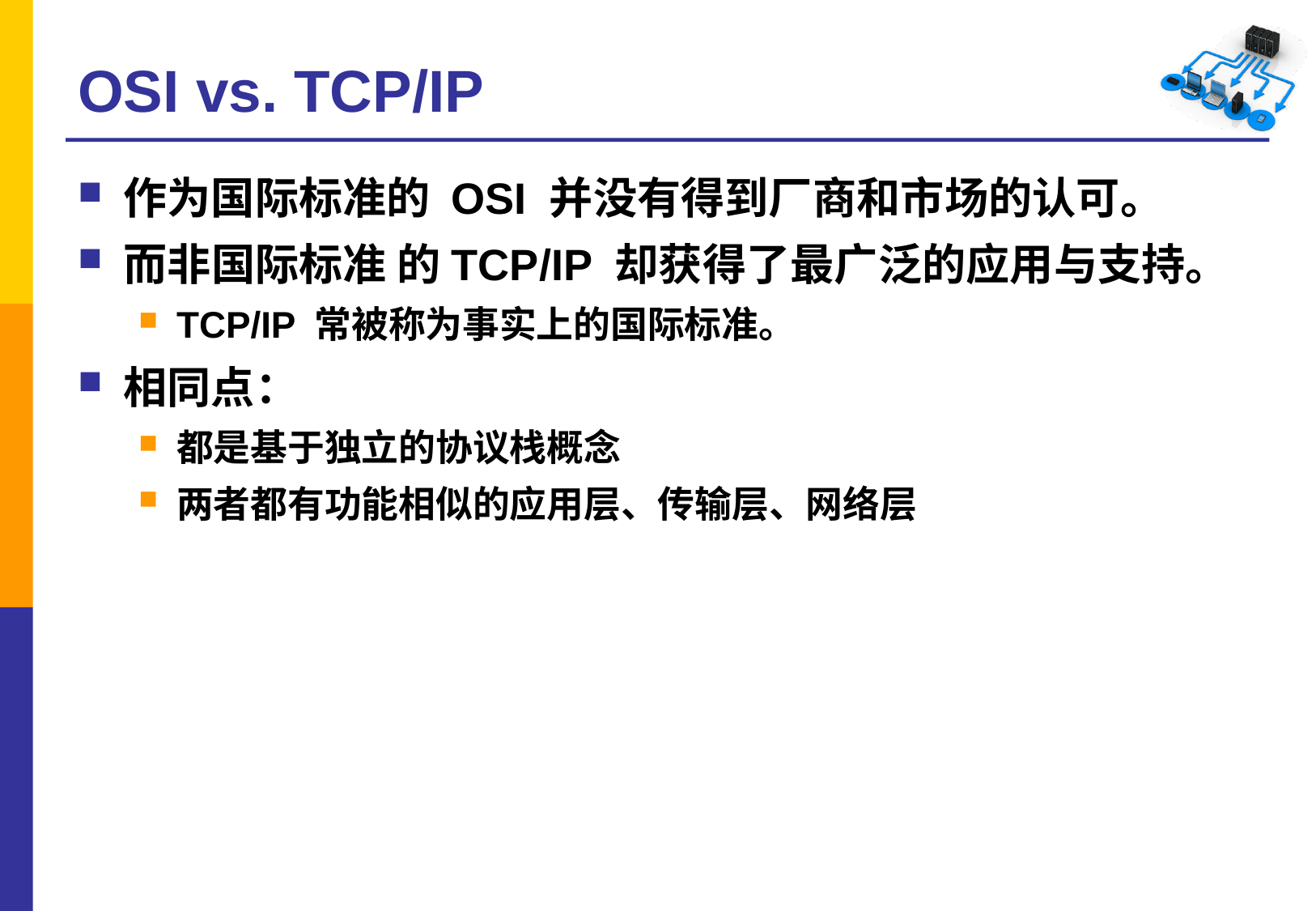

# OSI vs. TCP/IP
作为国际标准的 OSI 并没有得到厂商和市场的认可。
而非国际标准 的TCP/IP 却获得了最广泛的应用与支持。
TCP/IP 常被称为事实上的国际标准。
相同点：
都是基于独立的协议栈概念
两者都有功能相似的应用层、传输层、网络层